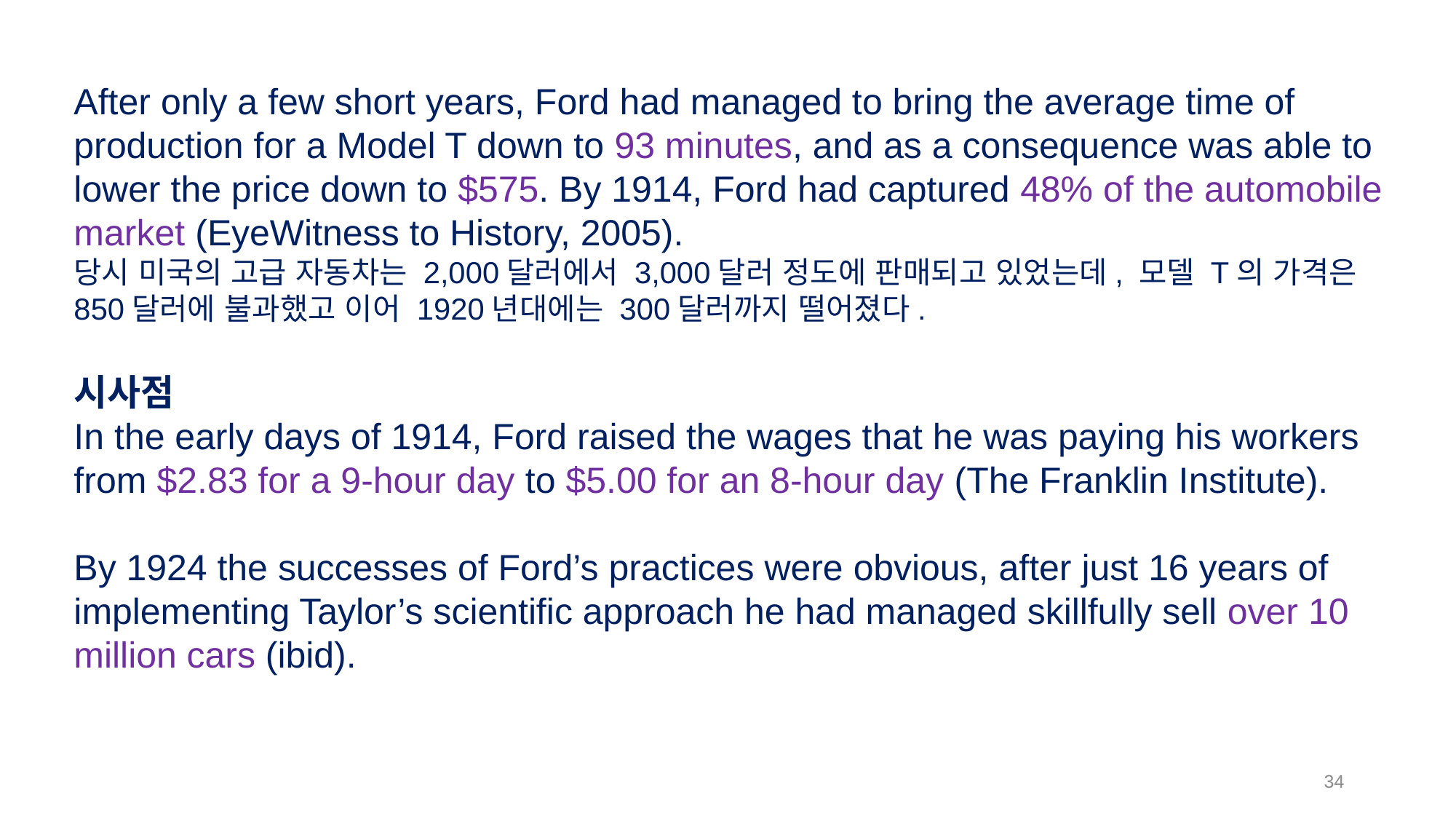

After only a few short years, Ford had managed to bring the average time of production for a Model T down to 93 minutes, and as a consequence was able to lower the price down to $575. By 1914, Ford had captured 48% of the automobile market (EyeWitness to History, 2005).
당시 미국의 고급 자동차는 2,000달러에서 3,000달러 정도에 판매되고 있었는데, 모델 T의 가격은 850달러에 불과했고 이어 1920년대에는 300달러까지 떨어졌다.

시사점
In the early days of 1914, Ford raised the wages that he was paying his workers from $2.83 for a 9-hour day to $5.00 for an 8-hour day (The Franklin Institute).

By 1924 the successes of Ford’s practices were obvious, after just 16 years of implementing Taylor’s scientific approach he had managed skillfully sell over 10 million cars (ibid).
34